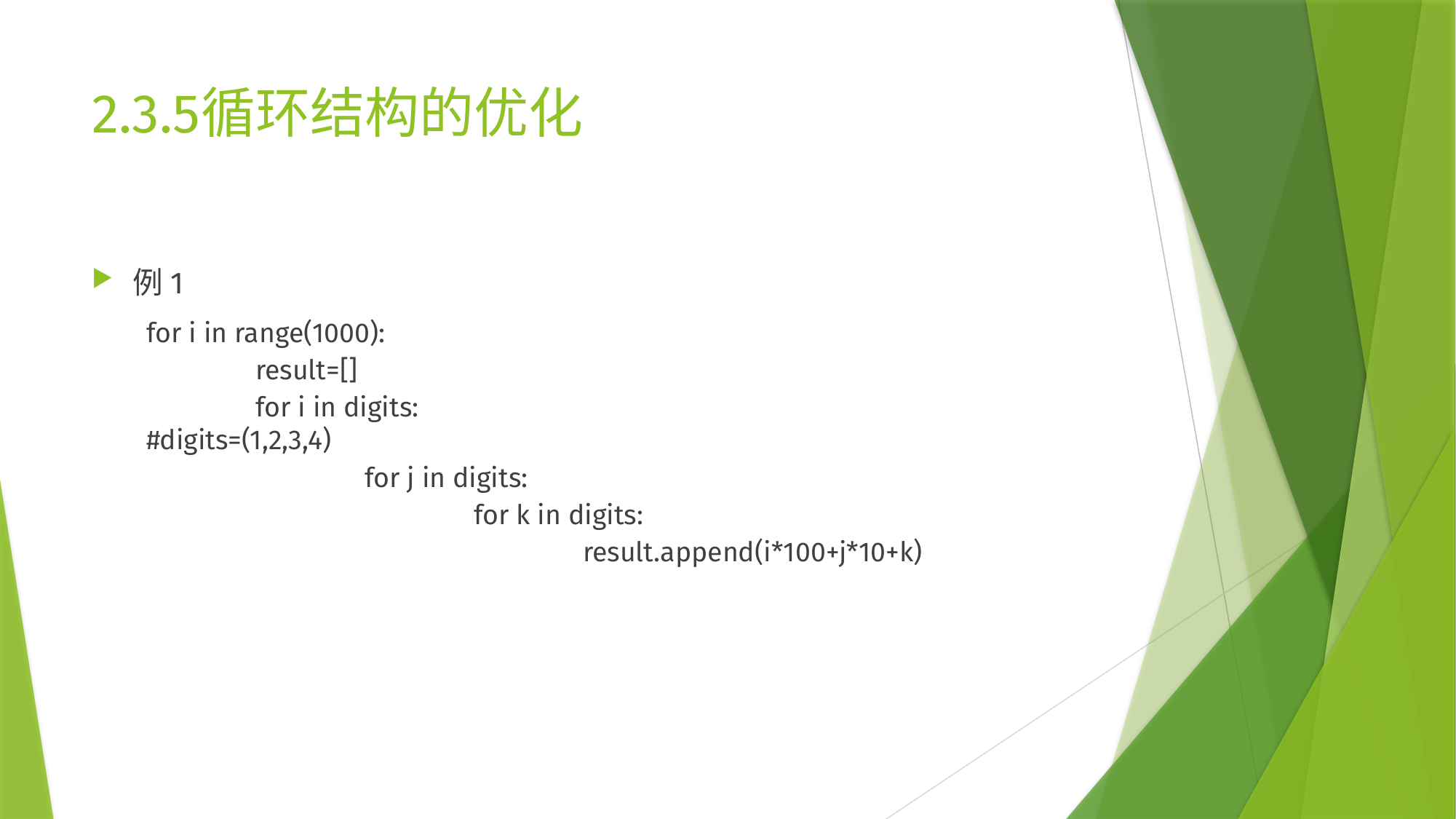

# 2.3.5	循环结构的优化
例1
for i in range(1000):
	result=[]
	for i in digits:							#digits=(1,2,3,4)
		for j in digits:
			for k in digits:
				result.append(i*100+j*10+k)